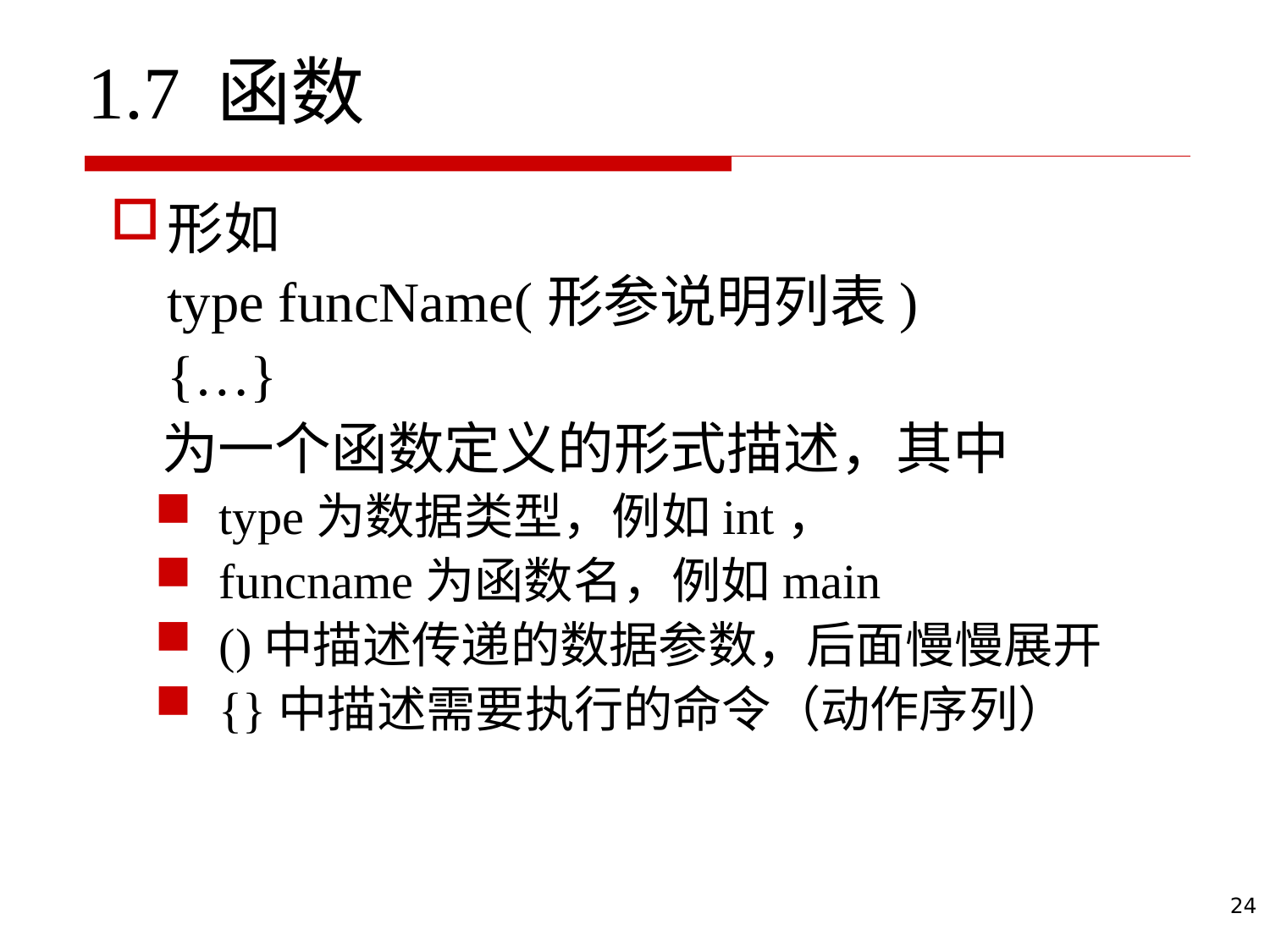

# 1.7 函数
形如
    type funcName(形参说明列表)
    {…}
   为一个函数定义的形式描述，其中
  type为数据类型，例如int，
  funcname为函数名，例如main
  ()中描述传递的数据参数，后面慢慢展开
  {}中描述需要执行的命令（动作序列）

24